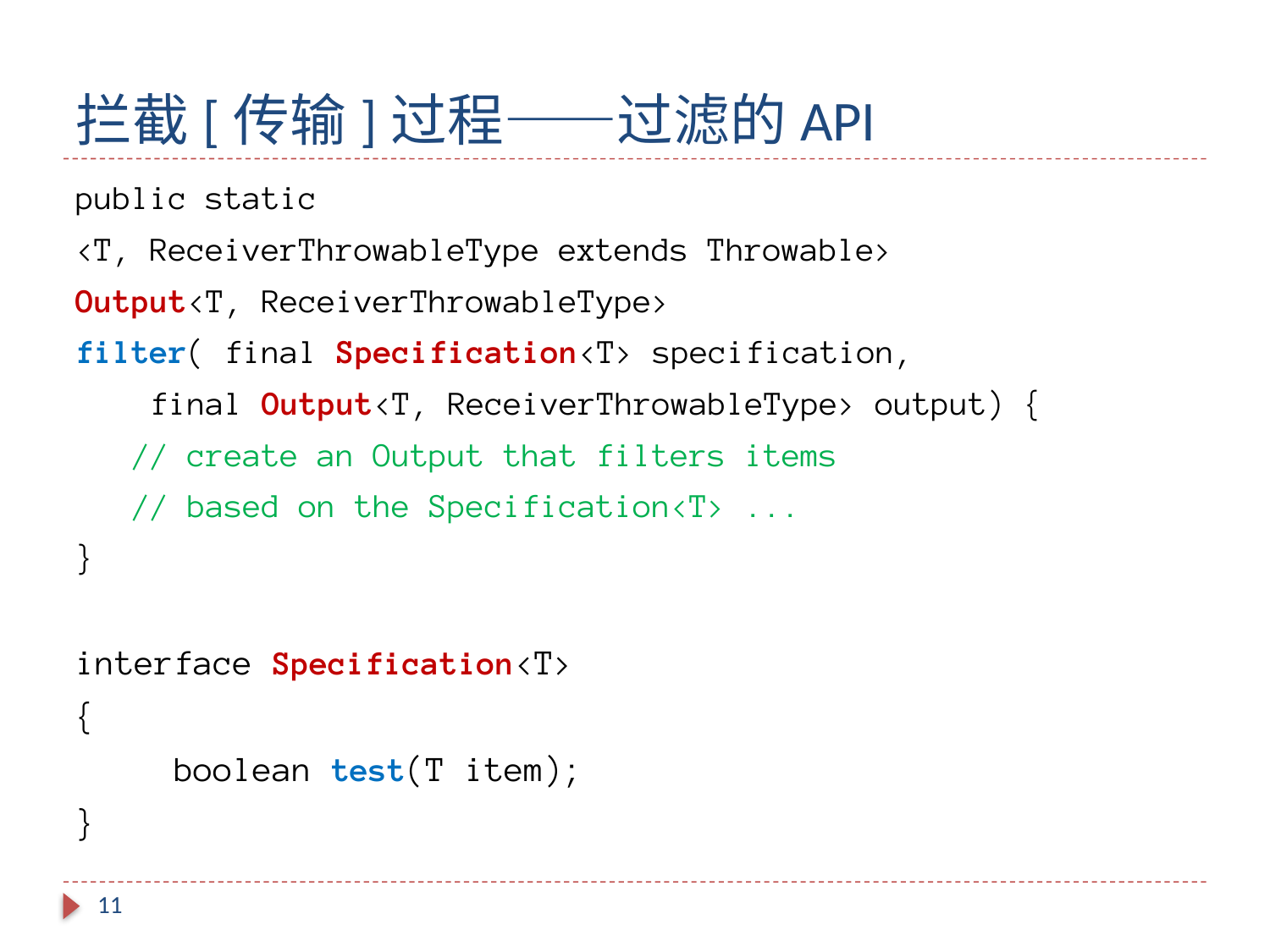

# 拦截[传输]过程——过滤的API
public static
<T, ReceiverThrowableType extends Throwable>
Output<T, ReceiverThrowableType>
filter( final Specification<T> specification,
    final Output<T, ReceiverThrowableType> output) {
   // create an Output that filters items
   // based on the Specification<T> ...
}

interface Specification<T>
{
     boolean test(T item);
}

11